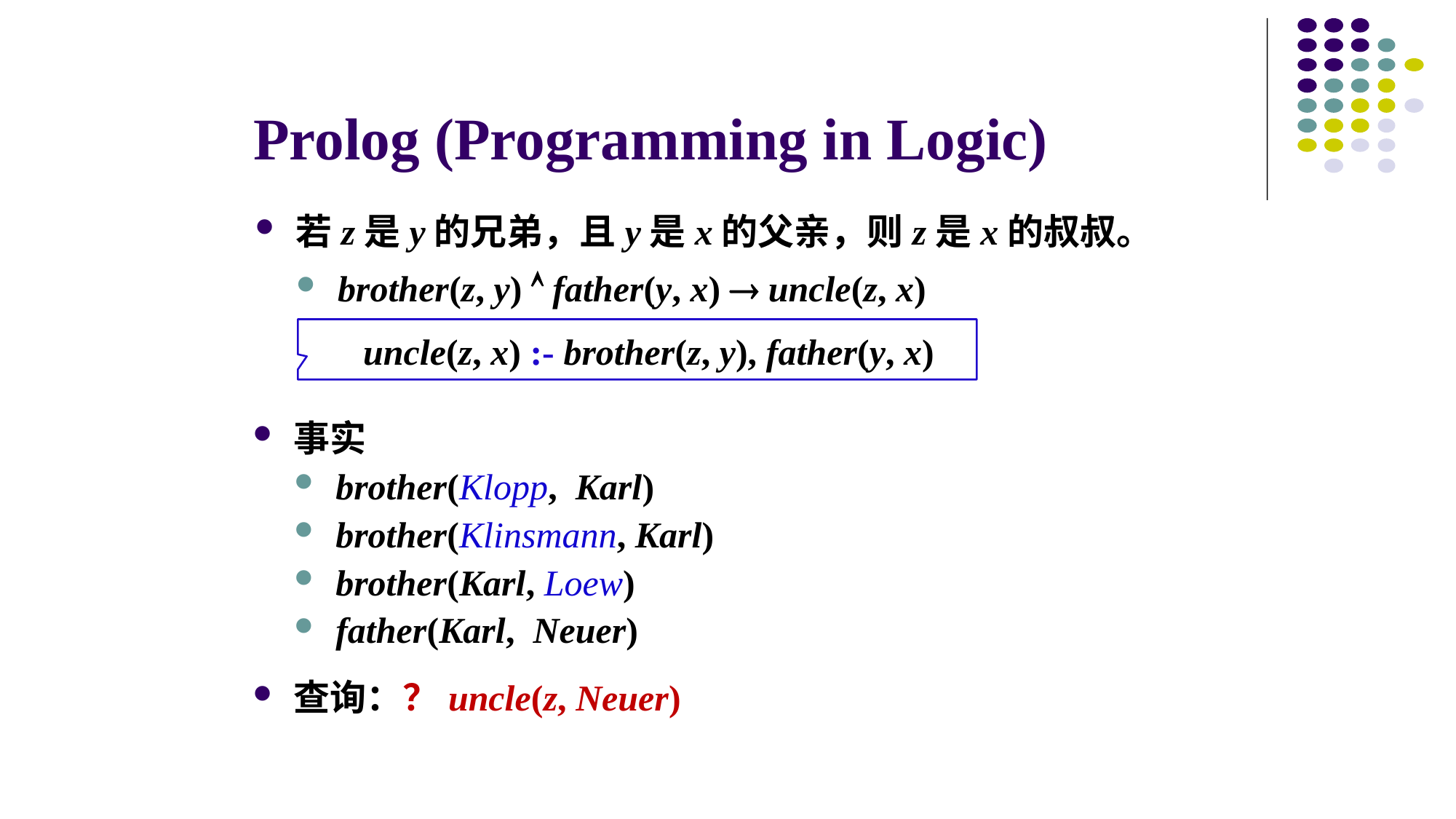

Prolog (Programming in Logic)
若z是y的兄弟，且y是x的父亲，则z是x的叔叔。
brother(z, y) ∧ father(y, x) → uncle(z, x)

uncle(z, x) :- brother(z, y), father(y, x)
事实
brother(Klopp,  Karl)
brother(Klinsmann, Karl)
brother(Karl, Loew)
father(Karl,  Neuer)
查询：？uncle(z, Neuer)